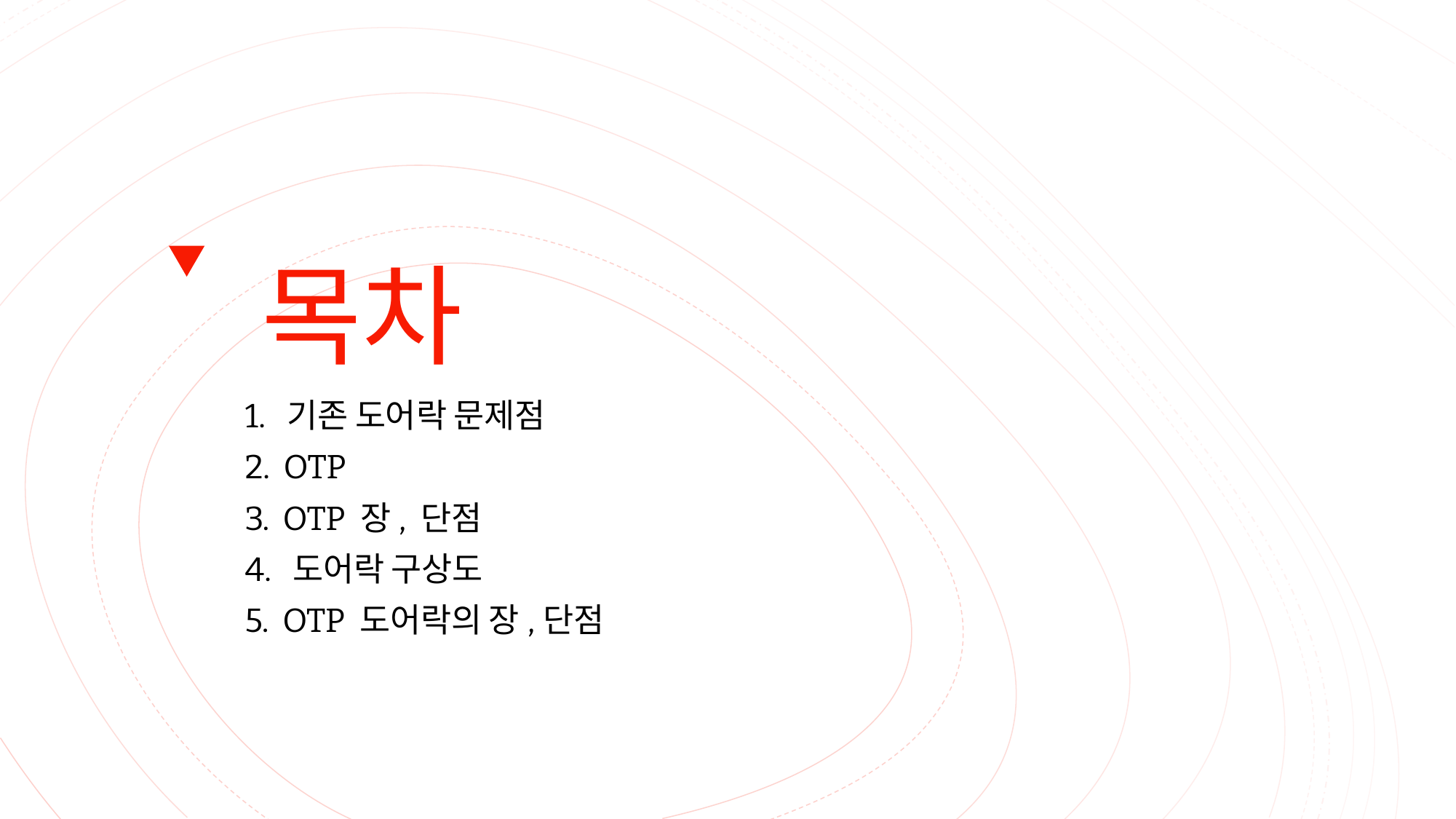

# 목차

1.  기존 도어락 문제점
2.  OTP
3.  OTP 장, 단점
4.  도어락 구상도
5.  OTP 도어락의 장,단점